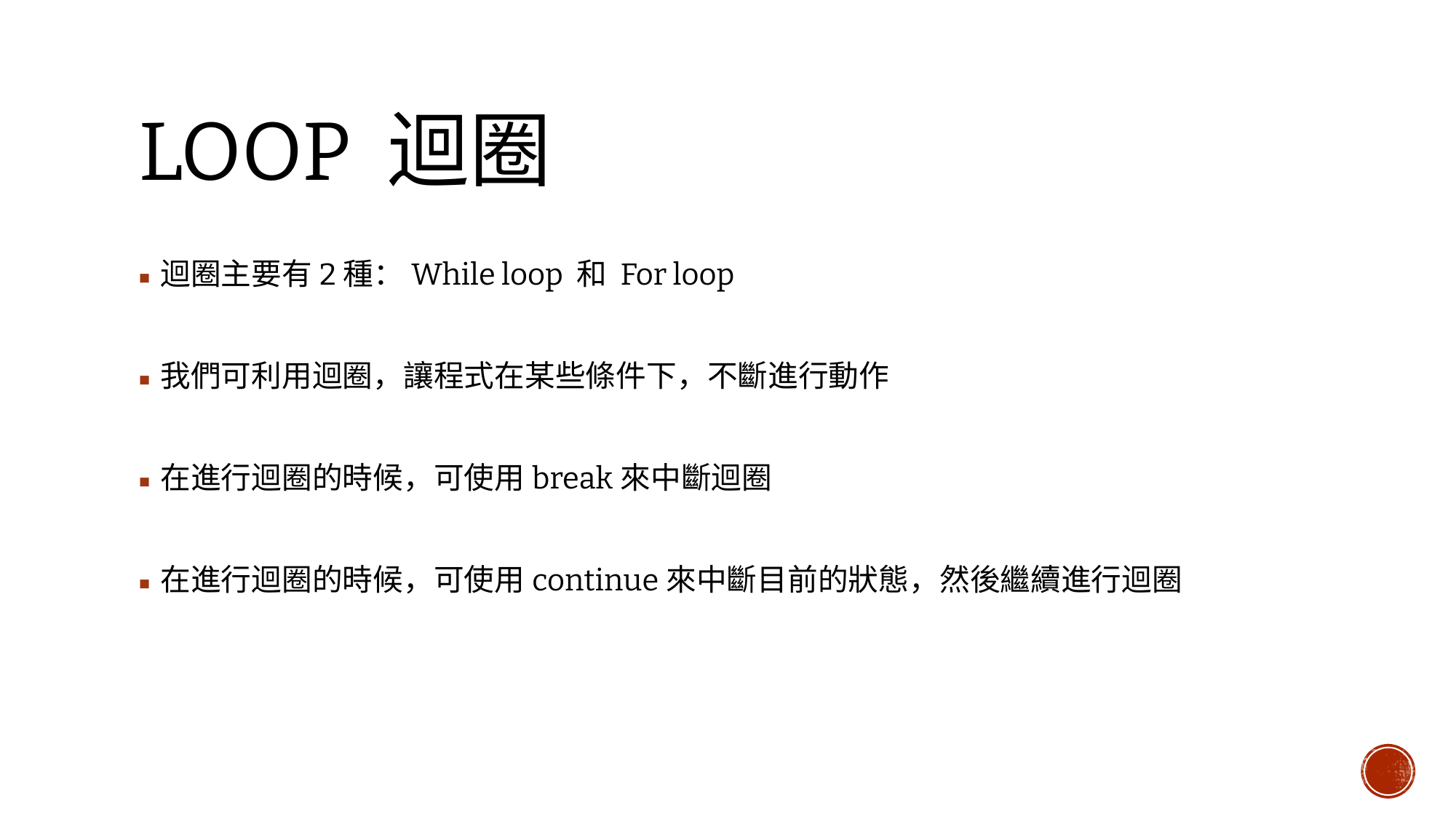

# LOOP 迴圈
迴圈主要有2種：While loop 和 For loop

我們可利用迴圈，讓程式在某些條件下，不斷進行動作

在進行迴圈的時候，可使用break來中斷迴圈

在進行迴圈的時候，可使用continue來中斷目前的狀態，然後繼續進行迴圈